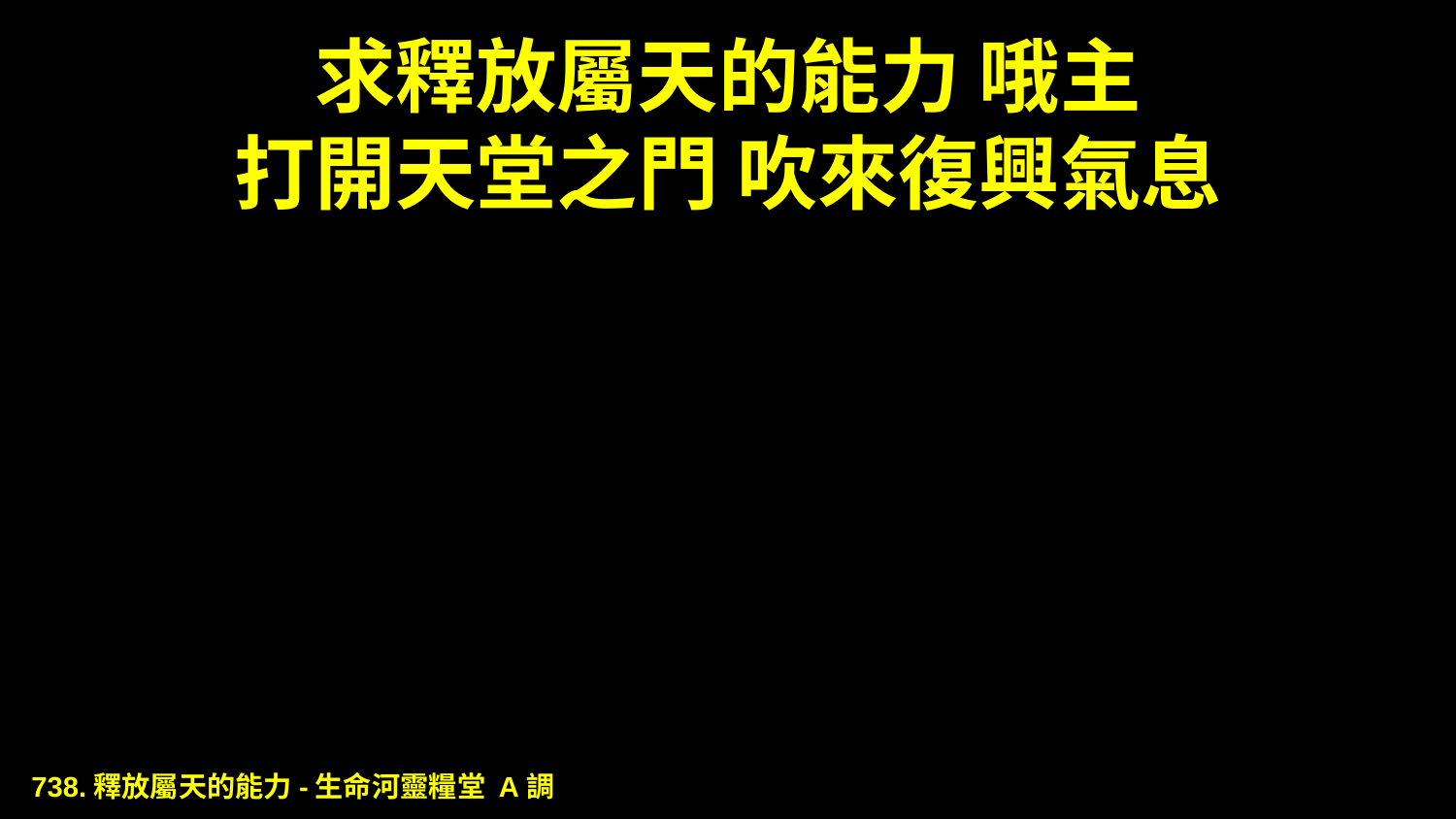

# 求釋放屬天的能力 哦主 打開天堂之門 吹來復興氣息
738.釋放屬天的能力-生命河靈糧堂 A調